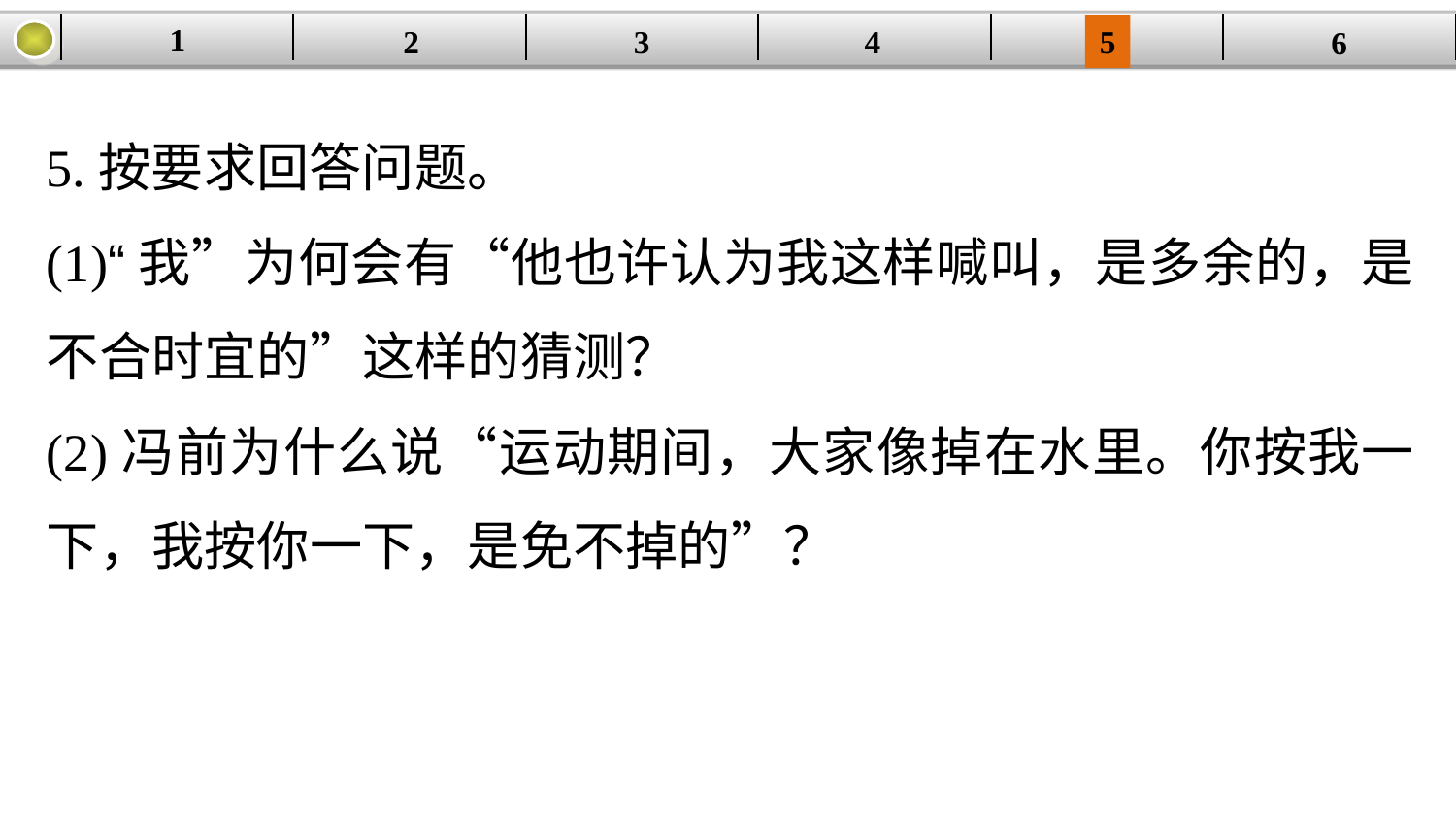

1
|  |  |  |  |  |  |
| --- | --- | --- | --- | --- | --- |
2
3
4
5
6

5.按要求回答问题。
(1)“我”为何会有“他也许认为我这样喊叫，是多余的，是不合时宜的”这样的猜测？
(2)冯前为什么说“运动期间，大家像掉在水里。你按我一下，我按你一下，是免不掉的”？